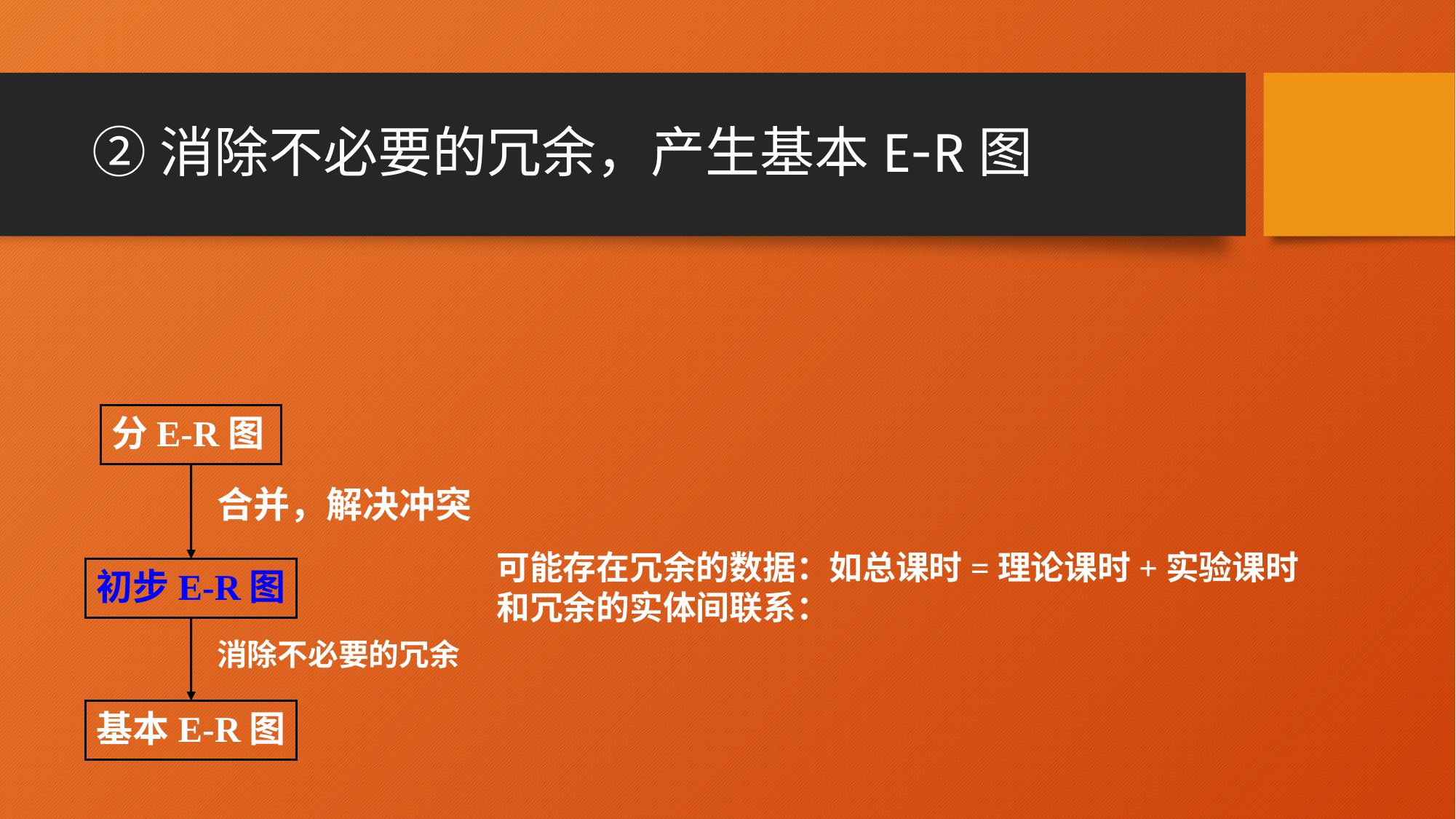

# ②消除不必要的冗余，产生基本E-R图

分E-R图

合并，解决冲突
可能存在冗余的数据：如总课时=理论课时+实验课时
和冗余的实体间联系：
初步E-R图

消除不必要的冗余
基本E-R图